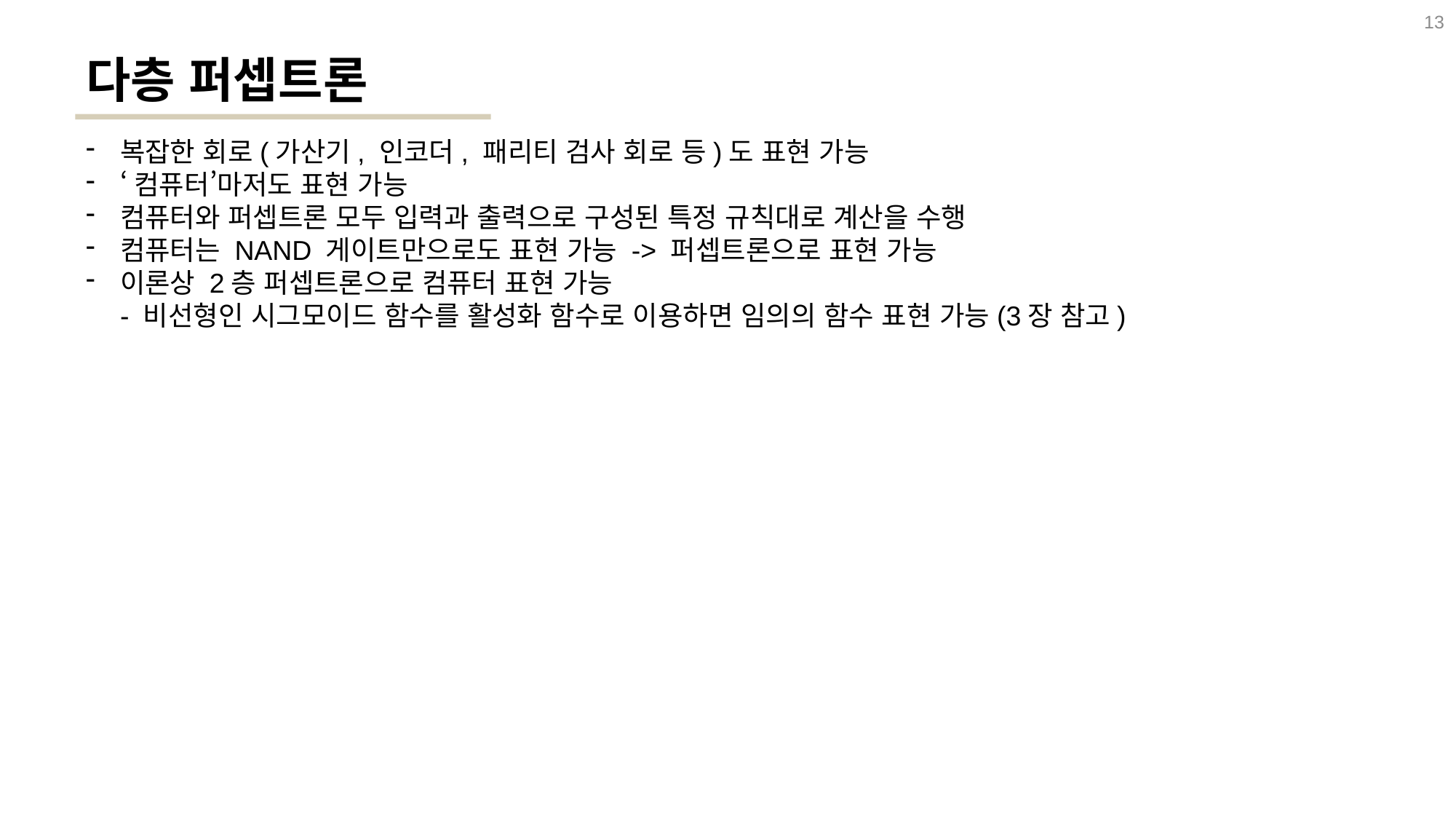

13
다층 퍼셉트론

복잡한 회로(가산기, 인코더, 패리티 검사 회로 등)도 표현 가능
‘컴퓨터’마저도 표현 가능
컴퓨터와 퍼셉트론 모두 입력과 출력으로 구성된 특정 규칙대로 계산을 수행
컴퓨터는 NAND 게이트만으로도 표현 가능 -> 퍼셉트론으로 표현 가능
이론상 2층 퍼셉트론으로 컴퓨터 표현 가능
- 비선형인 시그모이드 함수를 활성화 함수로 이용하면 임의의 함수 표현 가능(3장 참고)